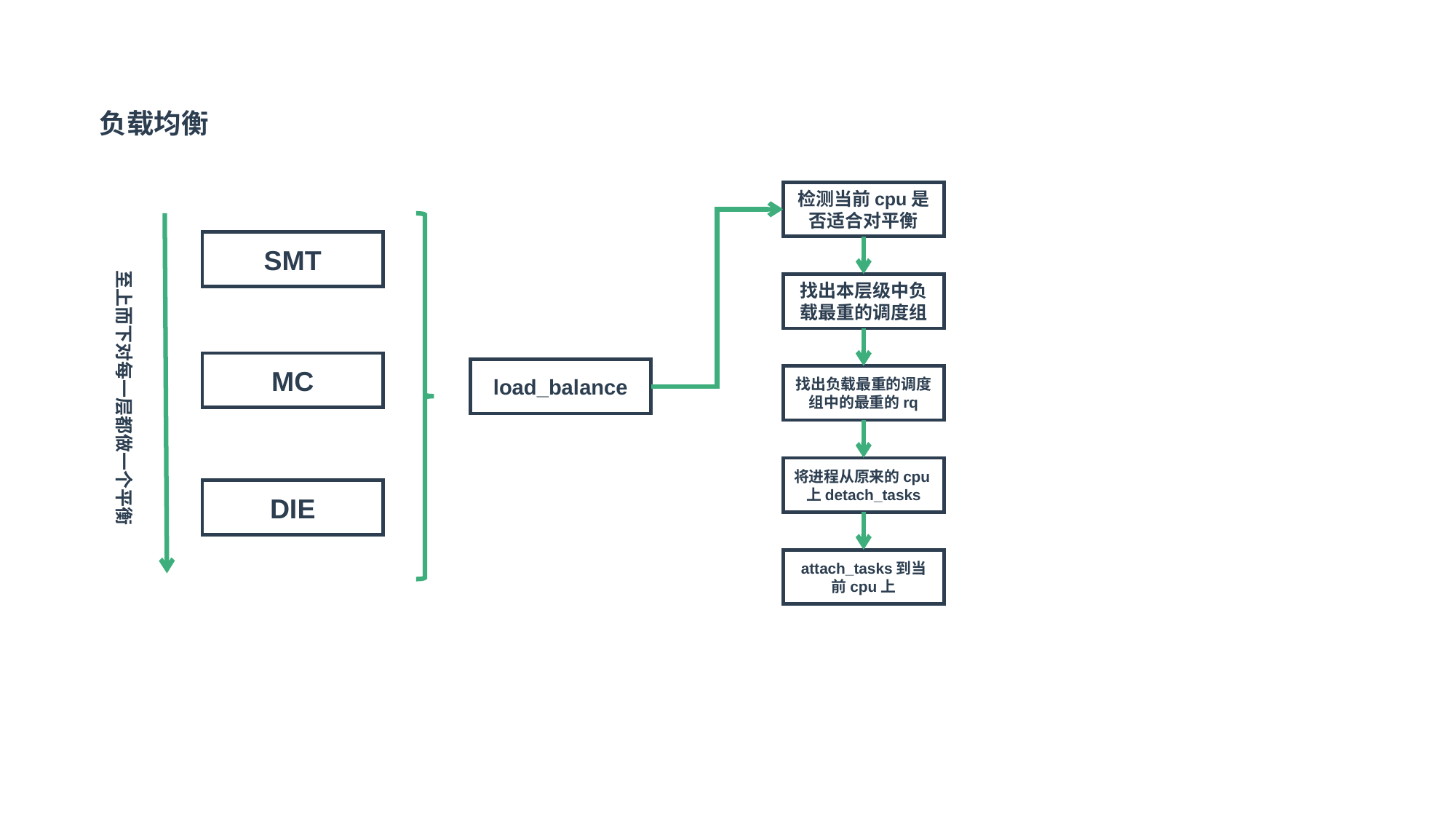

负载均衡
检测当前cpu是否适合对平衡

SMT
至上而下对每一层都做一个平衡
找出本层级中负载最重的调度组
MC
load_balance
找出负载最重的调度组中的最重的rq
将进程从原来的cpu上detach_tasks
DIE
attach_tasks到当前cpu上